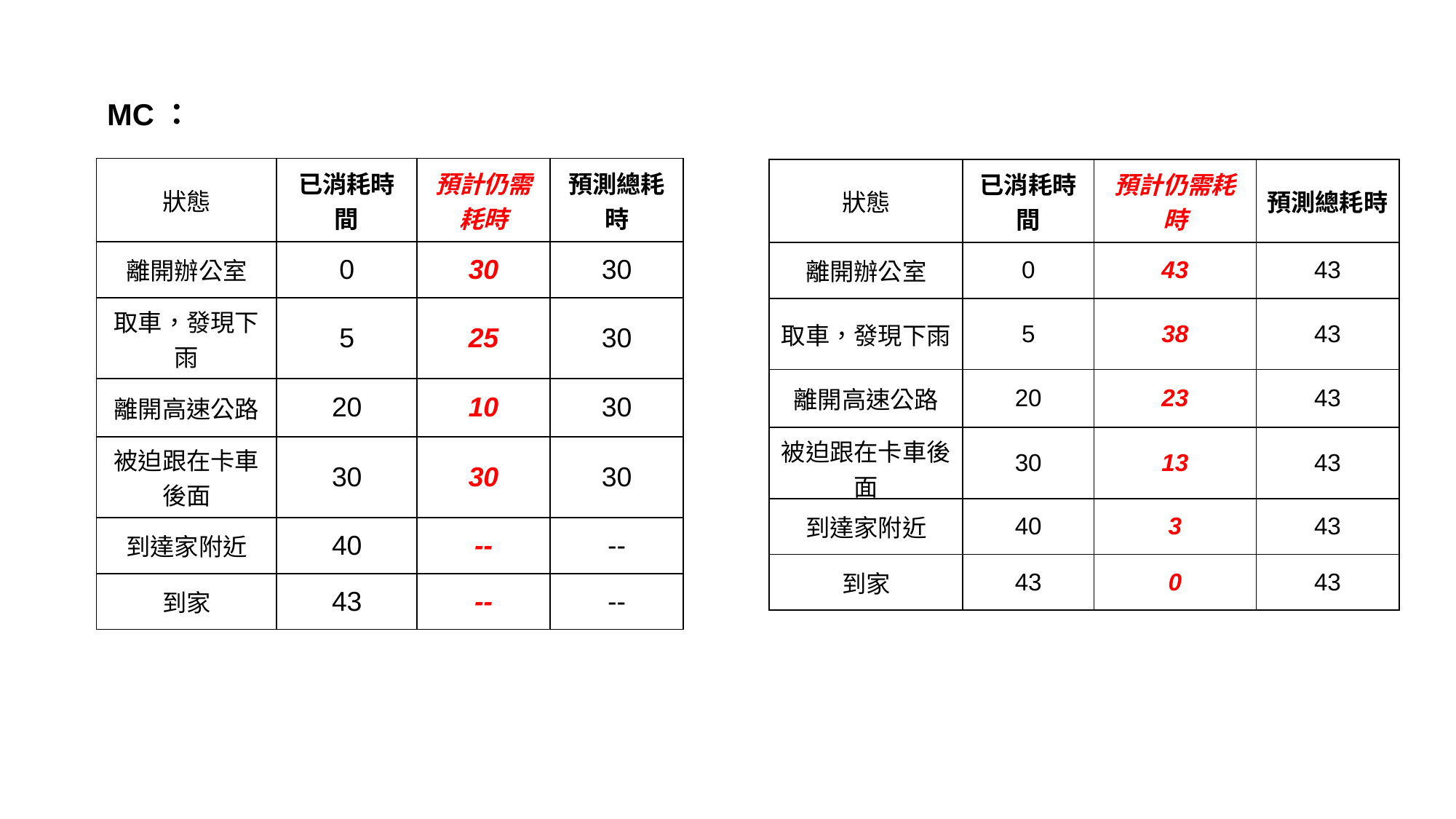

MC：
| 狀態 | 已消耗時間 | 預計仍需耗時 | 預測總耗時 |
| --- | --- | --- | --- |
| 離開辦公室 | 0 | 30 | 30 |
| 取車，發現下雨 | 5 | 25 | 30 |
| 離開高速公路 | 20 | 10 | 30 |
| 被迫跟在卡車後面 | 30 | 30 | 30 |
| 到達家附近 | 40 | -- | -- |
| 到家 | 43 | -- | -- |
| 狀態 | 已消耗時間 | 預計仍需耗時 | 預測總耗時 |
| --- | --- | --- | --- |
| 離開辦公室 | 0 | 43 | 43 |
| 取車，發現下雨 | 5 | 38 | 43 |
| 離開高速公路 | 20 | 23 | 43 |
| 被迫跟在卡車後面 | 30 | 13 | 43 |
| 到達家附近 | 40 | 3 | 43 |
| 到家 | 43 | 0 | 43 |